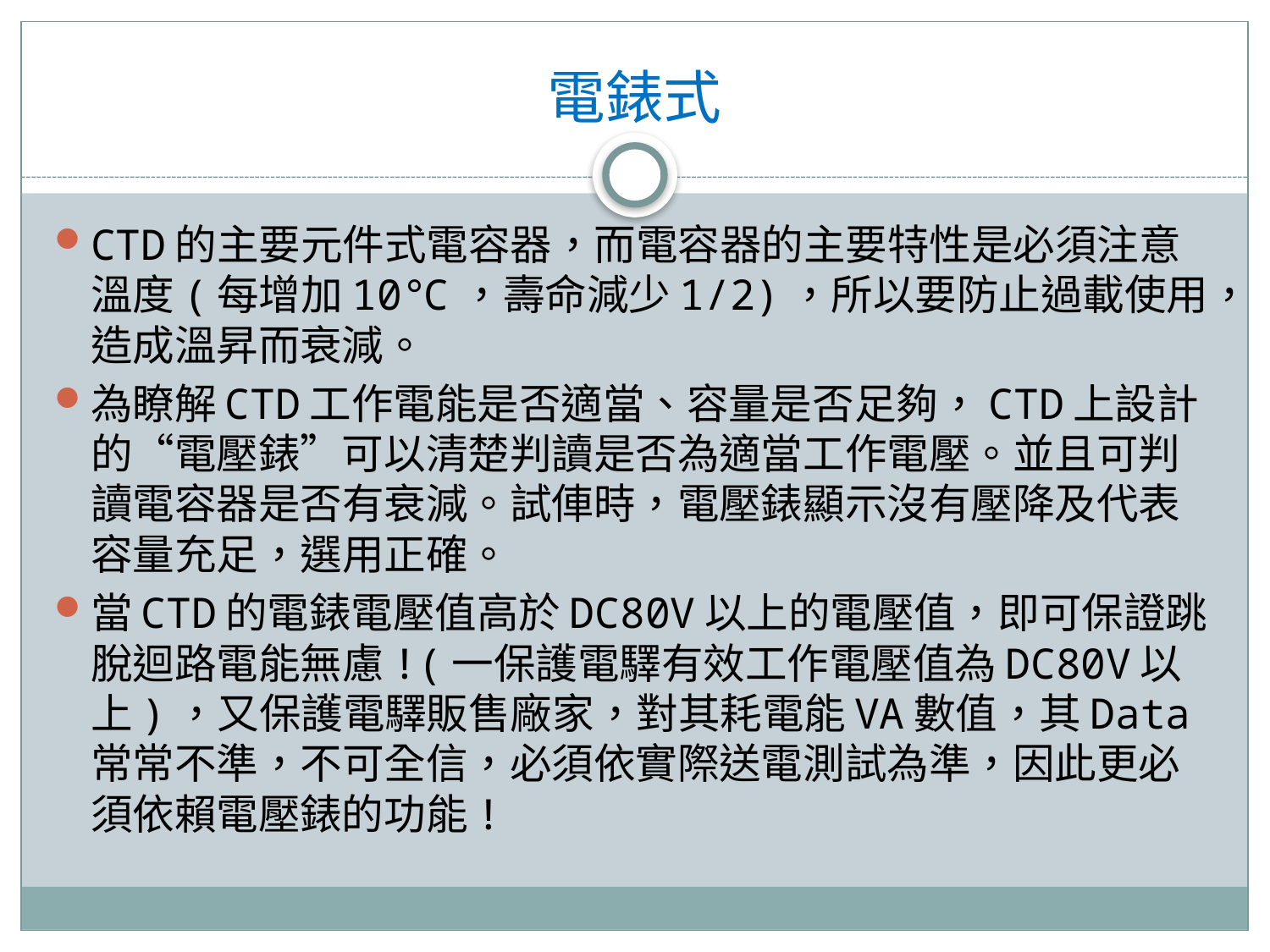

# 電錶式
CTD的主要元件式電容器，而電容器的主要特性是必須注意溫度(每增加10℃，壽命減少1/2)，所以要防止過載使用，造成溫昇而衰減。
為瞭解CTD工作電能是否適當、容量是否足夠，CTD上設計的“電壓錶”可以清楚判讀是否為適當工作電壓。並且可判讀電容器是否有衰減。試俥時，電壓錶顯示沒有壓降及代表容量充足，選用正確。
當CTD的電錶電壓值高於DC80V以上的電壓值，即可保證跳脫迴路電能無慮!(一保護電驛有效工作電壓值為DC80V以上)，又保護電驛販售廠家，對其耗電能VA數值，其Data常常不準，不可全信，必須依實際送電測試為準，因此更必須依賴電壓錶的功能!